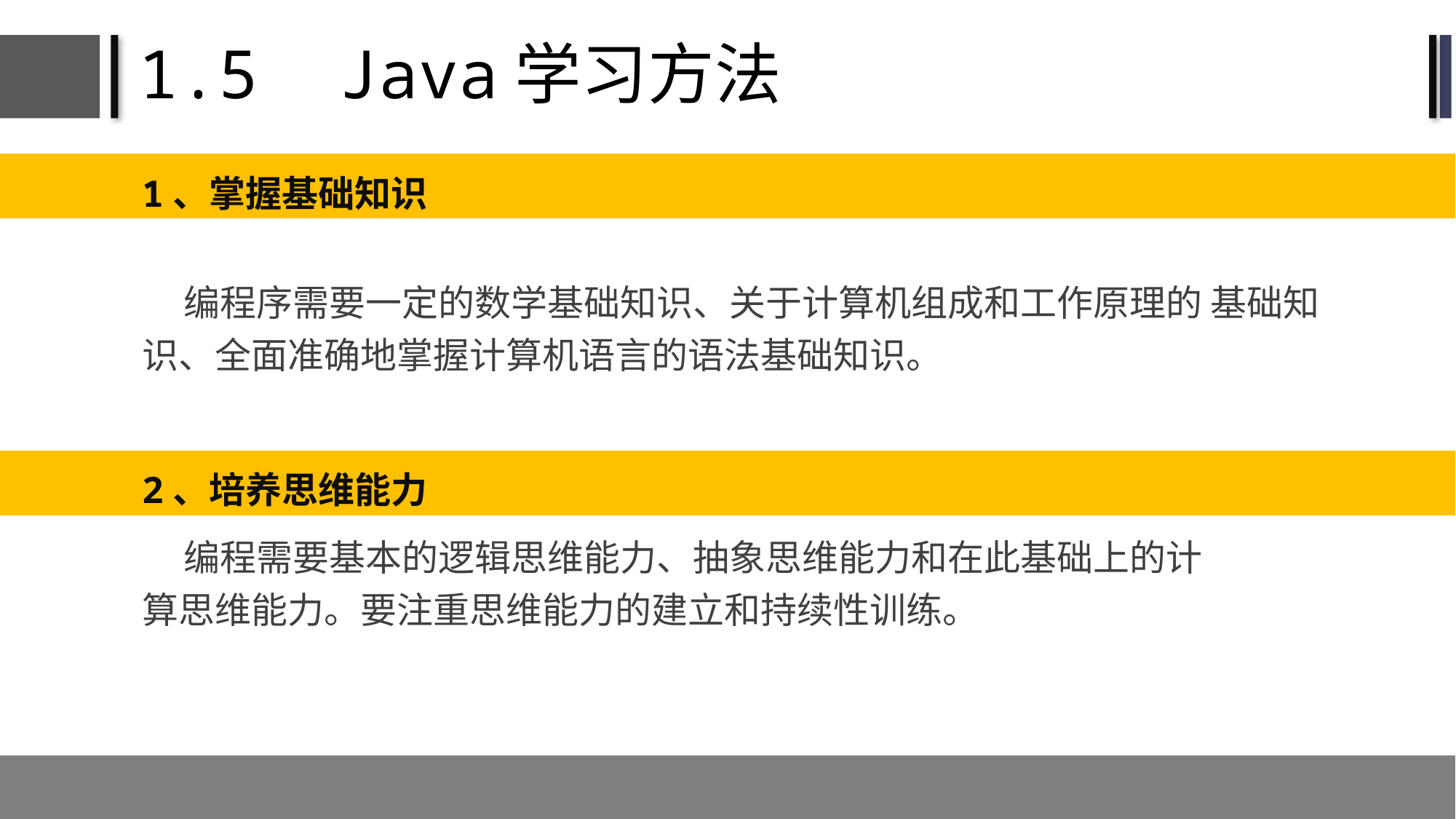

# 1.5  Java学习方法

1、掌握基础知识
    编程序需要一定的数学基础知识、关于计算机组成和工作原理的 基础知识、全面准确地掌握计算机语言的语法基础知识。

2、培养思维能力
    编程需要基本的逻辑思维能力、抽象思维能力和在此基础上的计算思维能力。要注重思维能力的建立和持续性训练。